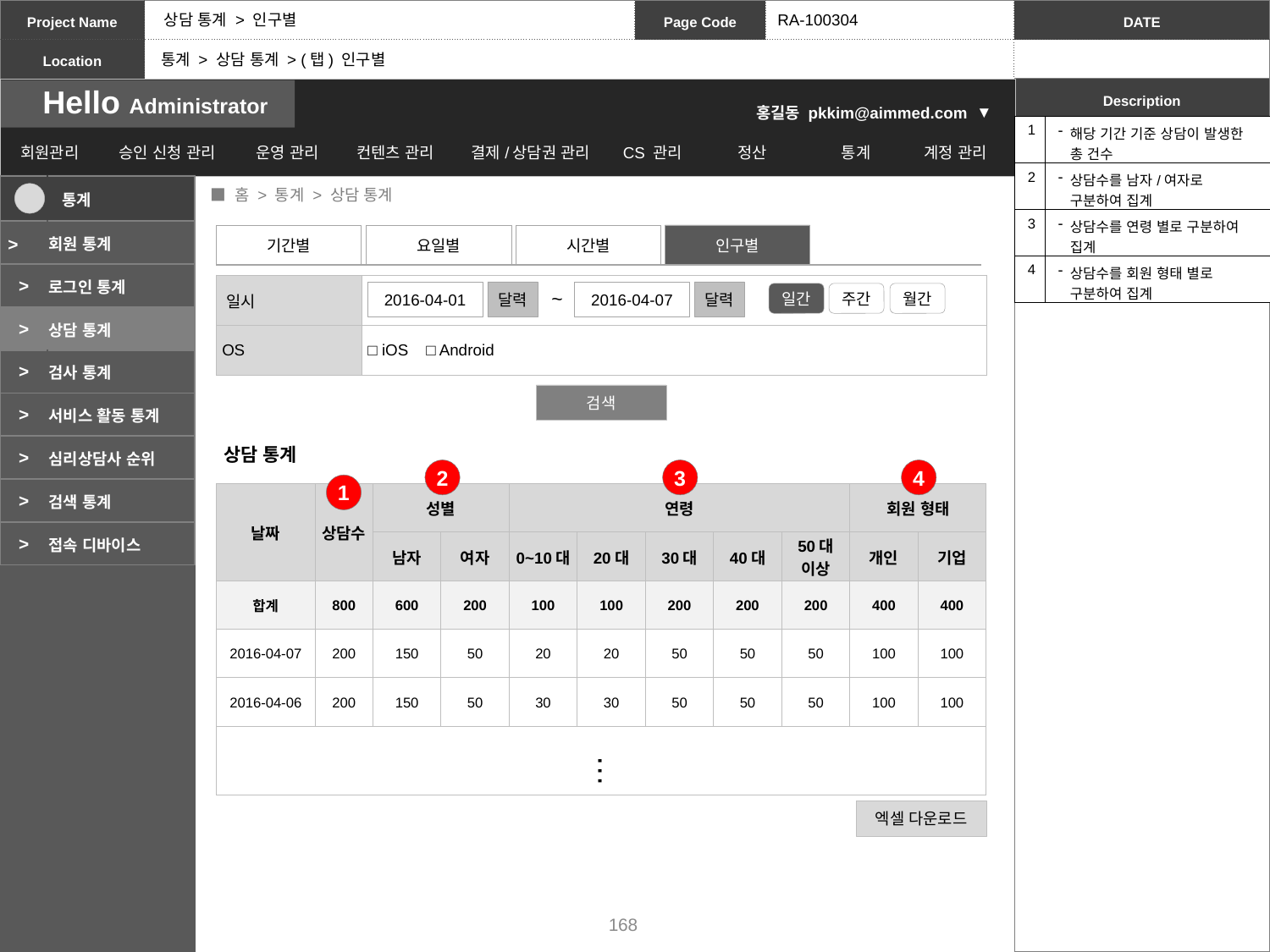

상담 통계 > 인구별
RA-100304
통계 > 상담 통계 > (탭) 인구별
| 1 | 해당 기간 기준 상담이 발생한 총 건수 |
| --- | --- |
| 2 | 상담수를 남자/여자로 구분하여 집계 |
| 3 | 상담수를 연령 별로 구분하여 집계 |
| 4 | 상담수를 회원 형태 별로 구분하여 집계 |
   ■ 홈 > 통계 > 상담 통계

|  | 통계 |
| --- | --- |
| > | 회원 통계 |
| > | 로그인 통계 |
| > | 상담 통계 |
| > | 검사 통계 |
| > | 서비스 활동 통계 |
| > | 심리상담사 순위 |
| > | 검색 통계 |
| > | 접속 디바이스 |

기간별
요일별
시간별
인구별
| 일시 |  |
| --- | --- |
| OS | □ iOS □ Android |
~
2016-04-01
달력
2016-04-07
달력
일간
주간
월간
검색
상담 통계
2
3
4
1
| 날짜 | 상담수 | 성별 |  | 연령 |  |  |  |  | 회원 형태 |  |
| --- | --- | --- | --- | --- | --- | --- | --- | --- | --- | --- |
|  |  | 남자 | 여자 | 0~10대 | 20대 | 30대 | 40대 | 50대 이상 | 개인 | 기업 |
| 합계 | 800 | 600 | 200 | 100 | 100 | 200 | 200 | 200 | 400 | 400 |
| 2016-04-07 | 200 | 150 | 50 | 20 | 20 | 50 | 50 | 50 | 100 | 100 |
| 2016-04-06 | 200 | 150 | 50 | 30 | 30 | 50 | 50 | 50 | 100 | 100 |
|  |  |  |  |  |  |  |  |  |  |  |
…
엑셀 다운로드
168